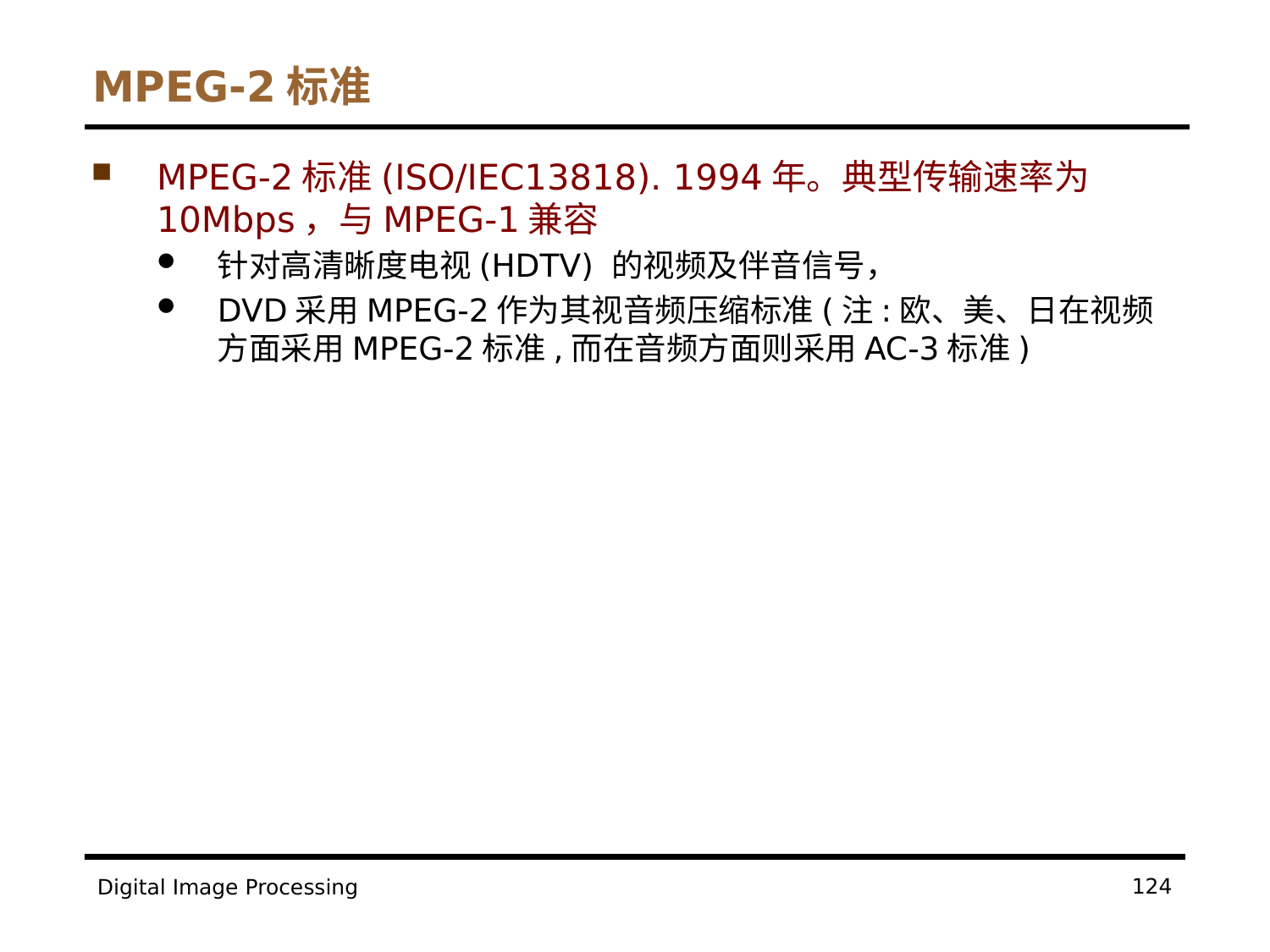

# MPEG-2标准
MPEG-2标准(ISO/IEC13818). 1994年。典型传输速率为10Mbps，与MPEG-1兼容
针对高清晰度电视(HDTV) 的视频及伴音信号，
DVD采用MPEG-2作为其视音频压缩标准(注:欧、美、日在视频方面采用MPEG-2标准,而在音频方面则采用AC-3标准)
124
Digital Image Processing